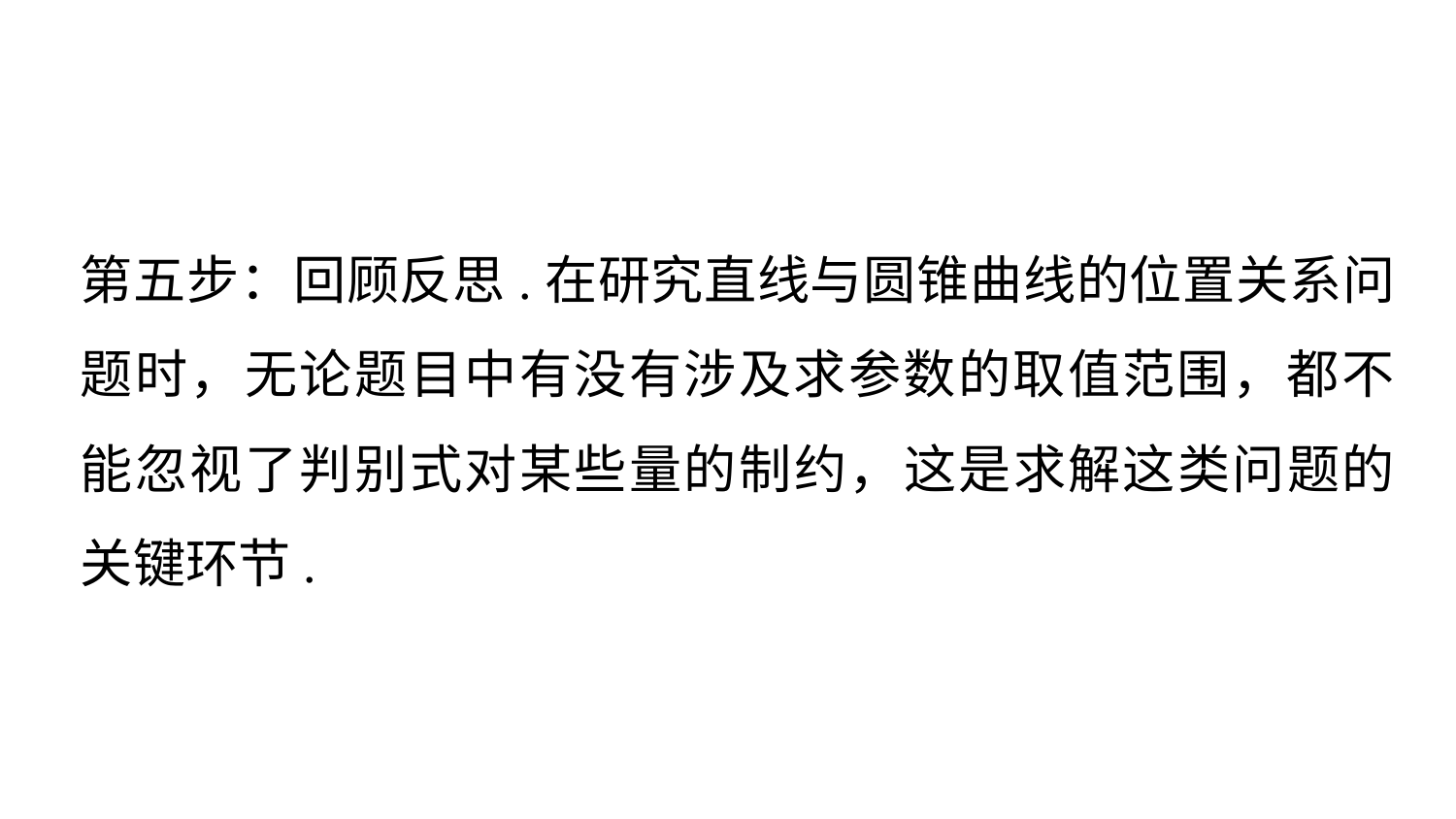

第五步：回顾反思.在研究直线与圆锥曲线的位置关系问题时，无论题目中有没有涉及求参数的取值范围，都不能忽视了判别式对某些量的制约，这是求解这类问题的关键环节.